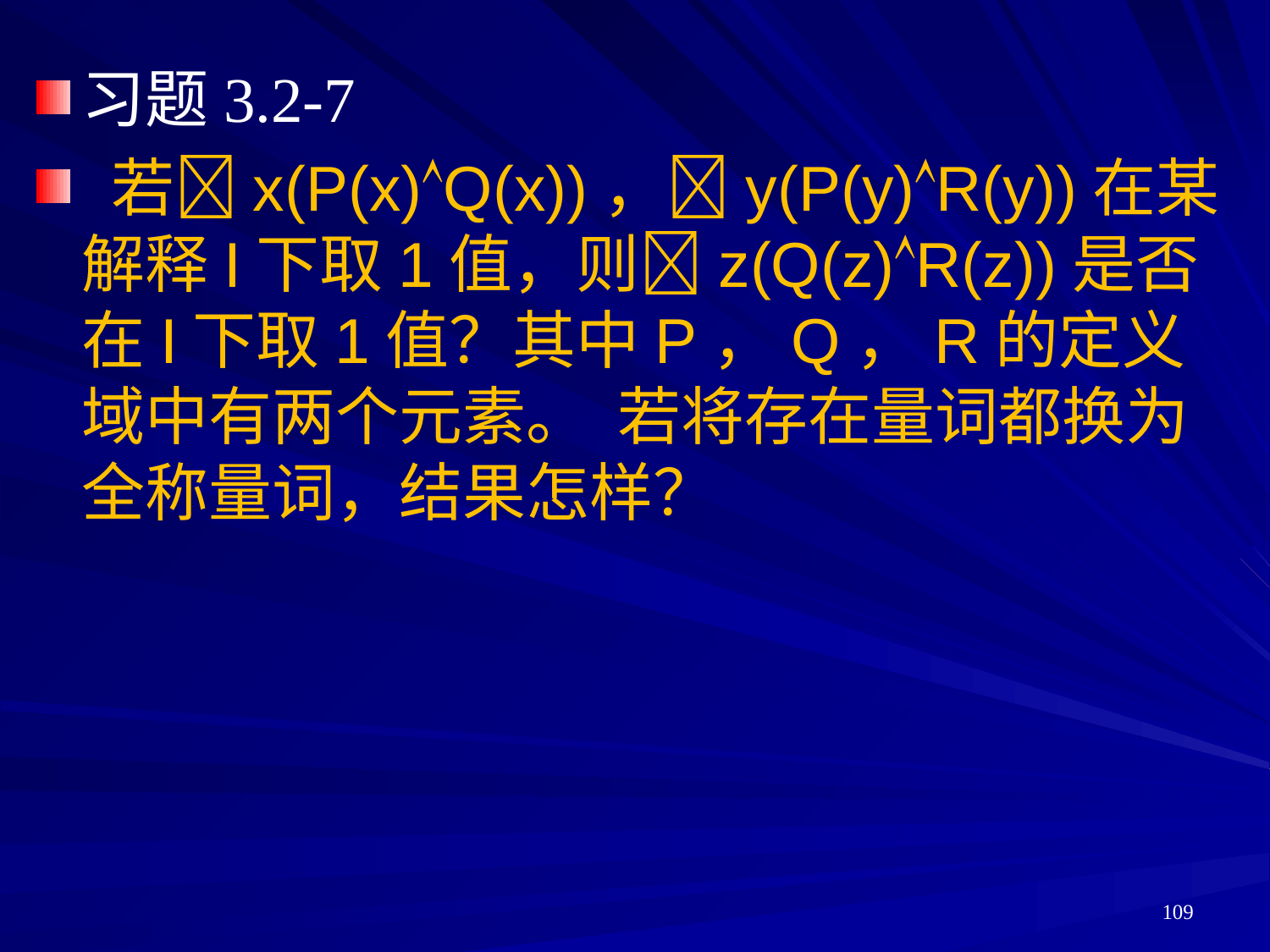

习题3.2-7
 若∃x(P(x)∧Q(x))，∃y(P(y)∧R(y))在某解释I下取1值，则∃z(Q(z)∧R(z))是否在I下取1值？其中P，Q，R的定义域中有两个元素。  若将存在量词都换为全称量词，结果怎样？

109